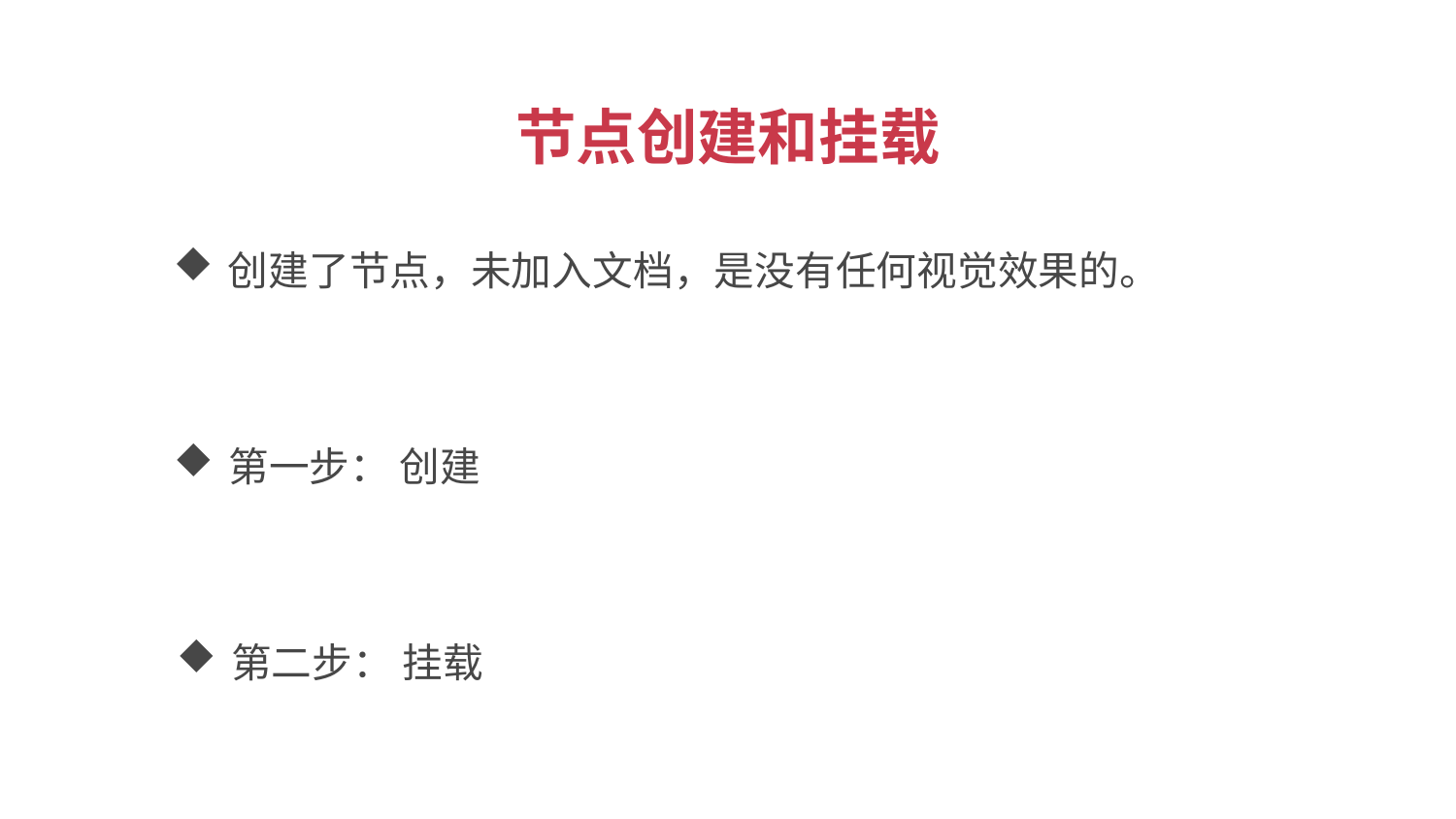

节点创建和挂载
创建了节点，未加入文档，是没有任何视觉效果的。
第一步： 创建
第二步： 挂载